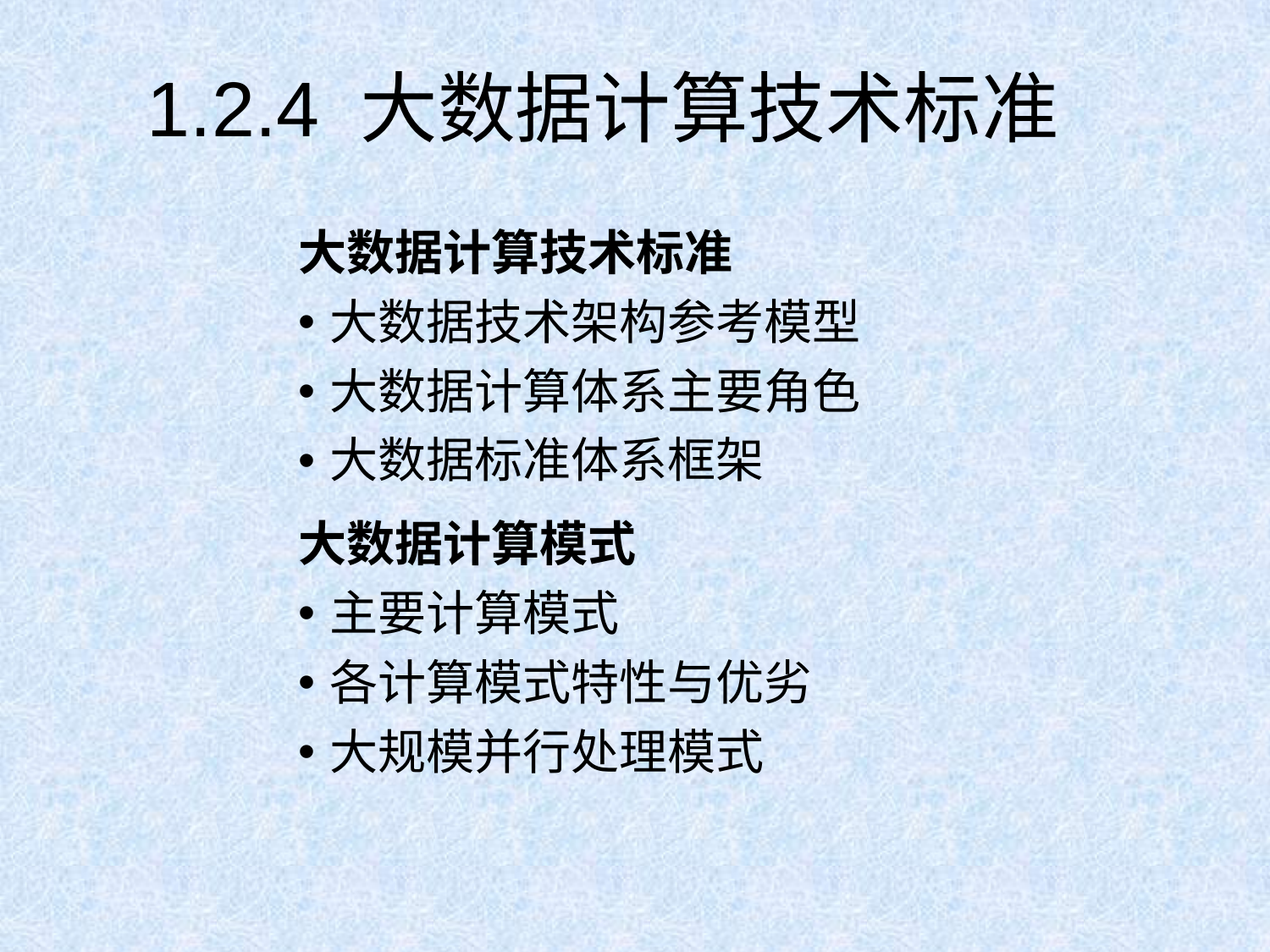

# 1.2.4 大数据计算技术标准
大数据计算技术标准
大数据技术架构参考模型
大数据计算体系主要角色
大数据标准体系框架
大数据计算模式
主要计算模式
各计算模式特性与优劣
大规模并行处理模式

33